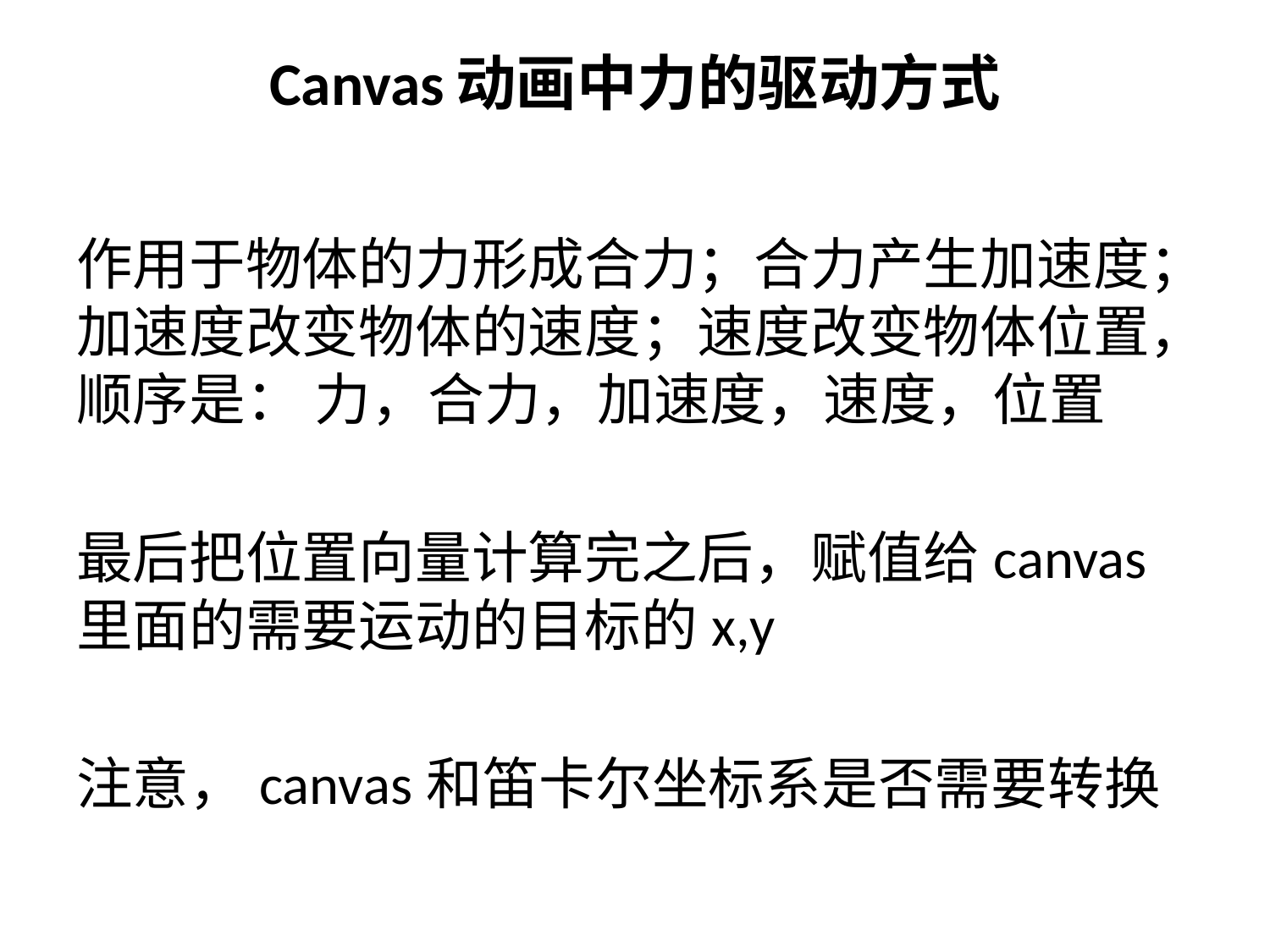

# Canvas动画中力的驱动方式
作用于物体的力形成合力；合力产生加速度；加速度改变物体的速度；速度改变物体位置，顺序是： 力，合力，加速度，速度，位置

最后把位置向量计算完之后，赋值给canvas里面的需要运动的目标的x,y

注意，canvas和笛卡尔坐标系是否需要转换